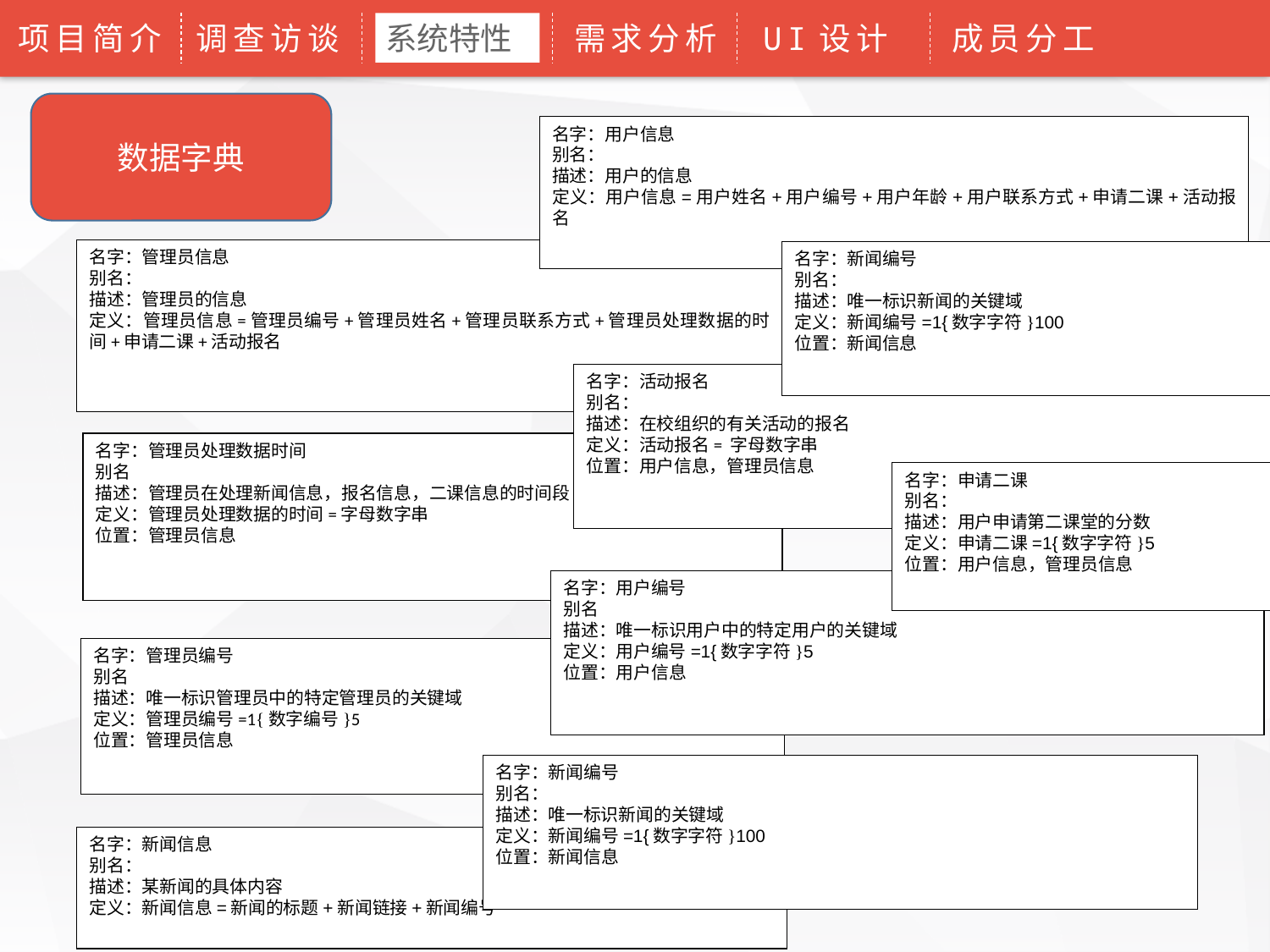

项目简介
调查访谈
系统特性
需求分析
UI设计
成员分工

数据字典
名字：用户信息
别名：
描述：用户的信息
定义：用户信息=用户姓名+用户编号+用户年龄+用户联系方式+申请二课+活动报名

名字：管理员信息
别名：
描述：管理员的信息
定义：管理员信息=管理员编号+管理员姓名+管理员联系方式+管理员处理数据的时间+申请二课+活动报名

名字：新闻编号
别名：
描述：唯一标识新闻的关键域
定义：新闻编号=1{数字字符}100
位置：新闻信息
名字：活动报名
别名：
描述：在校组织的有关活动的报名
定义：活动报名= 字母数字串
位置：用户信息，管理员信息
名字：管理员处理数据时间
别名
描述：管理员在处理新闻信息，报名信息，二课信息的时间段
定义：管理员处理数据的时间=字母数字串
位置：管理员信息
名字：申请二课
别名：
描述：用户申请第二课堂的分数
定义：申请二课=1{数字字符}5
位置：用户信息，管理员信息
名字：用户编号
别名
描述：唯一标识用户中的特定用户的关键域
定义：用户编号=1{数字字符}5
位置：用户信息
名字：管理员编号
别名
描述：唯一标识管理员中的特定管理员的关键域
定义：管理员编号=1{数字编号}5
位置：管理员信息
名字：新闻编号
别名：
描述：唯一标识新闻的关键域
定义：新闻编号=1{数字字符}100
位置：新闻信息
名字：新闻信息
别名：
描述：某新闻的具体内容
定义：新闻信息=新闻的标题+新闻链接+新闻编号